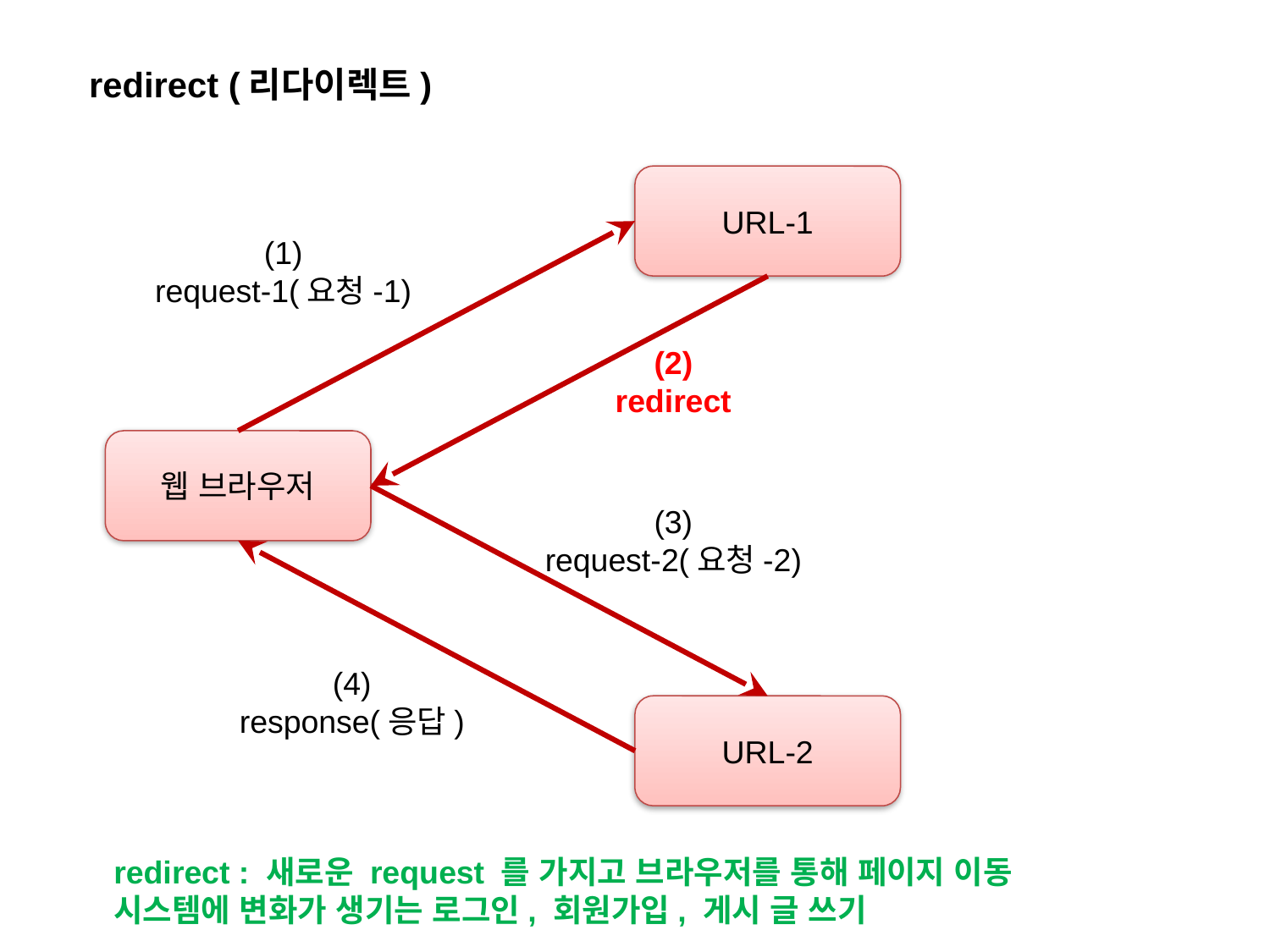

redirect (리다이렉트)
URL-1
(1)
request-1(요청-1)
(2)
redirect
웹 브라우저
(3)
request-2(요청-2)
(4)
response(응답)
URL-2
redirect : 새로운 request 를 가지고 브라우저를 통해 페이지 이동
시스템에 변화가 생기는 로그인, 회원가입, 게시 글 쓰기